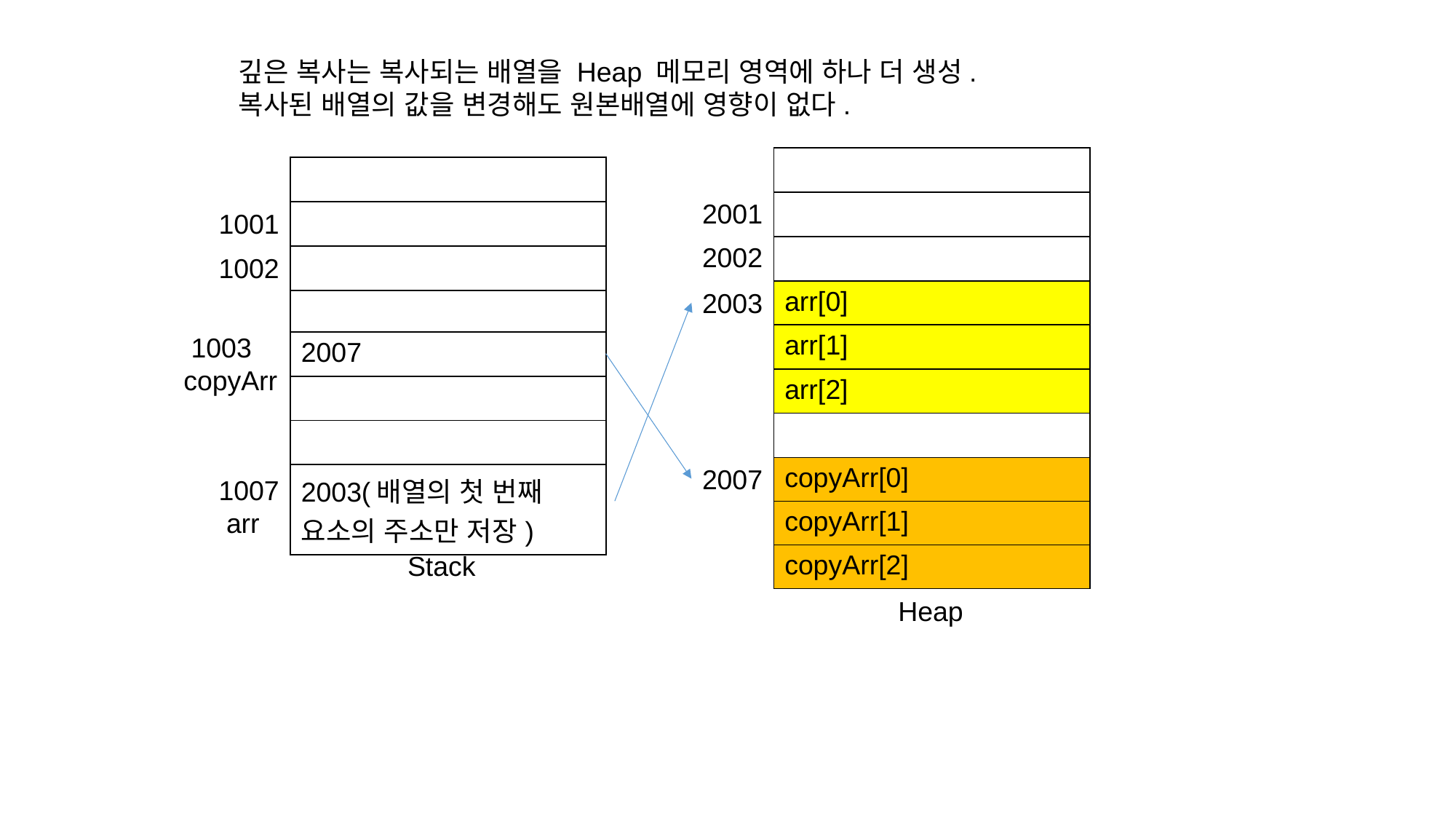

깊은 복사는 복사되는 배열을 Heap 메모리 영역에 하나 더 생성.
복사된 배열의 값을 변경해도 원본배열에 영향이 없다.
|  |
| --- |
|  |
|  |
| arr[0] |
| arr[1] |
| arr[2] |
|  |
| copyArr[0] |
| copyArr[1] |
| copyArr[2] |
|  |
| --- |
|  |
|  |
|  |
| 2007 |
|  |
|  |
| 2003(배열의 첫 번째 요소의 주소만 저장) |
2001
1001
2002
1002
2003
 1003
copyArr
2007
1007
 arr
Stack
Heap